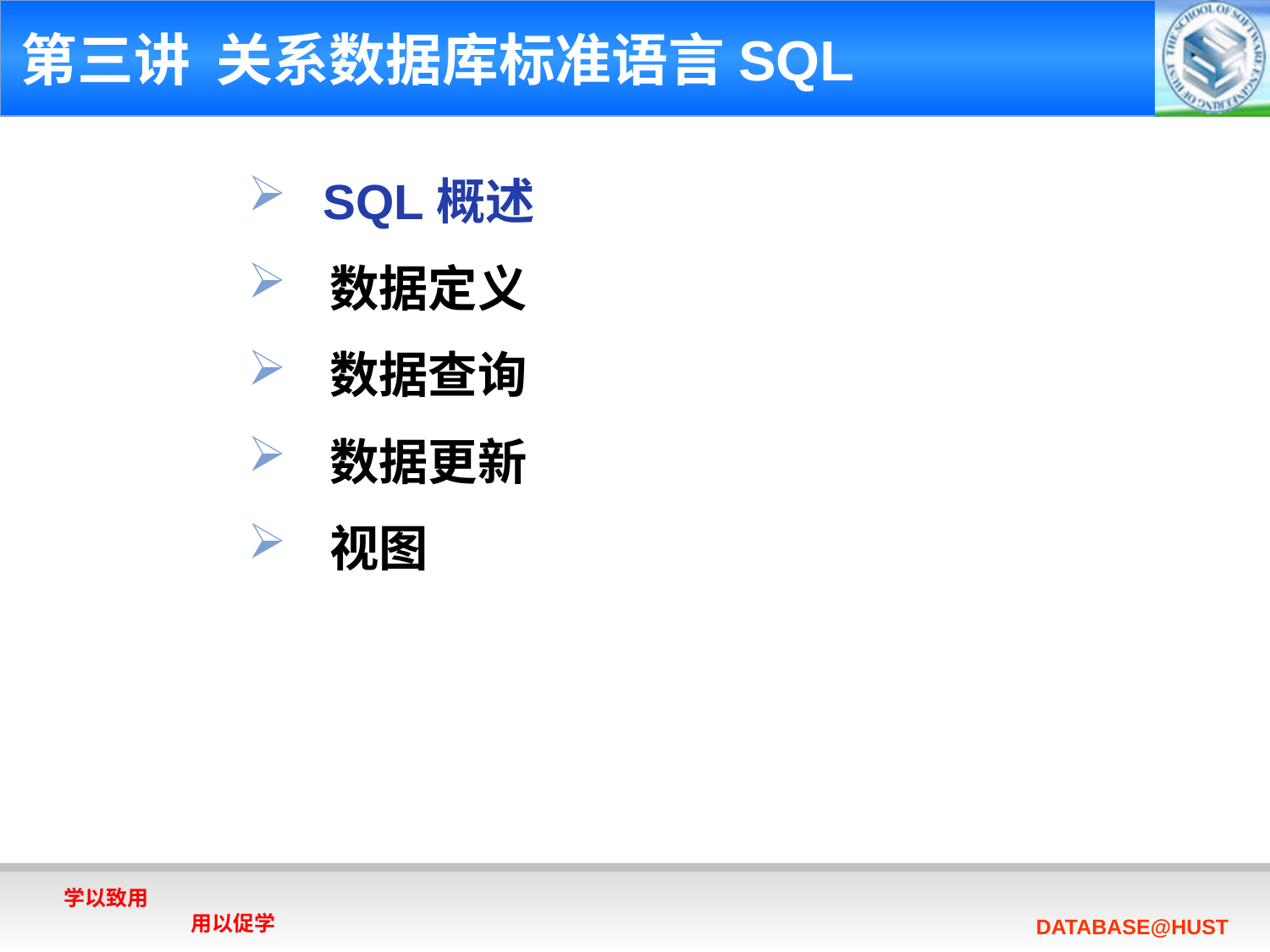

# 第三讲  关系数据库标准语言SQL
  SQL概述
  数据定义
  数据查询
  数据更新
  视图